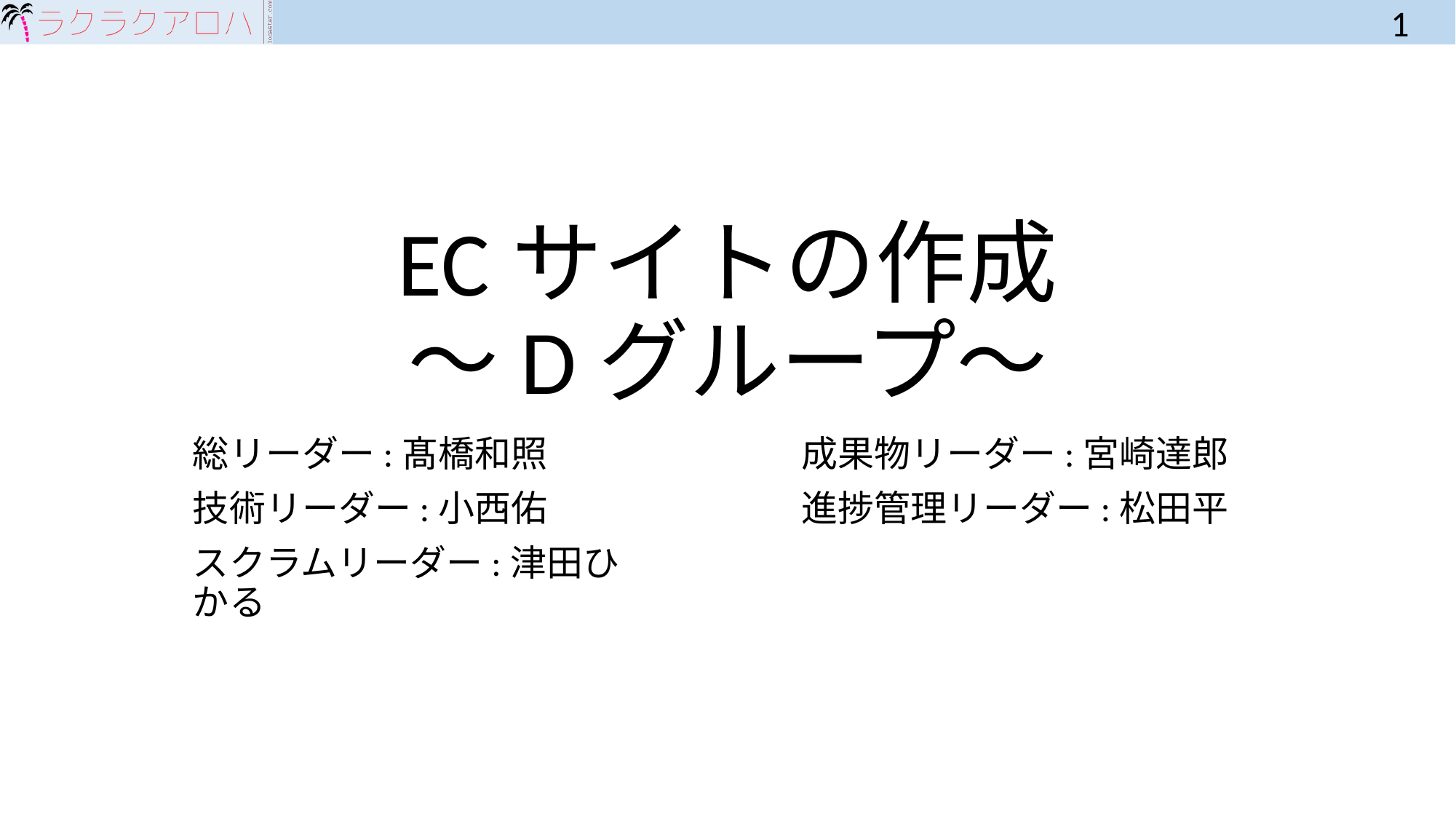

1

# ECサイトの作成 ～Dグループ～
総リーダー:髙橋和照
技術リーダー:小西佑
スクラムリーダー:津田ひかる
成果物リーダー:宮崎達郎
進捗管理リーダー:松田平